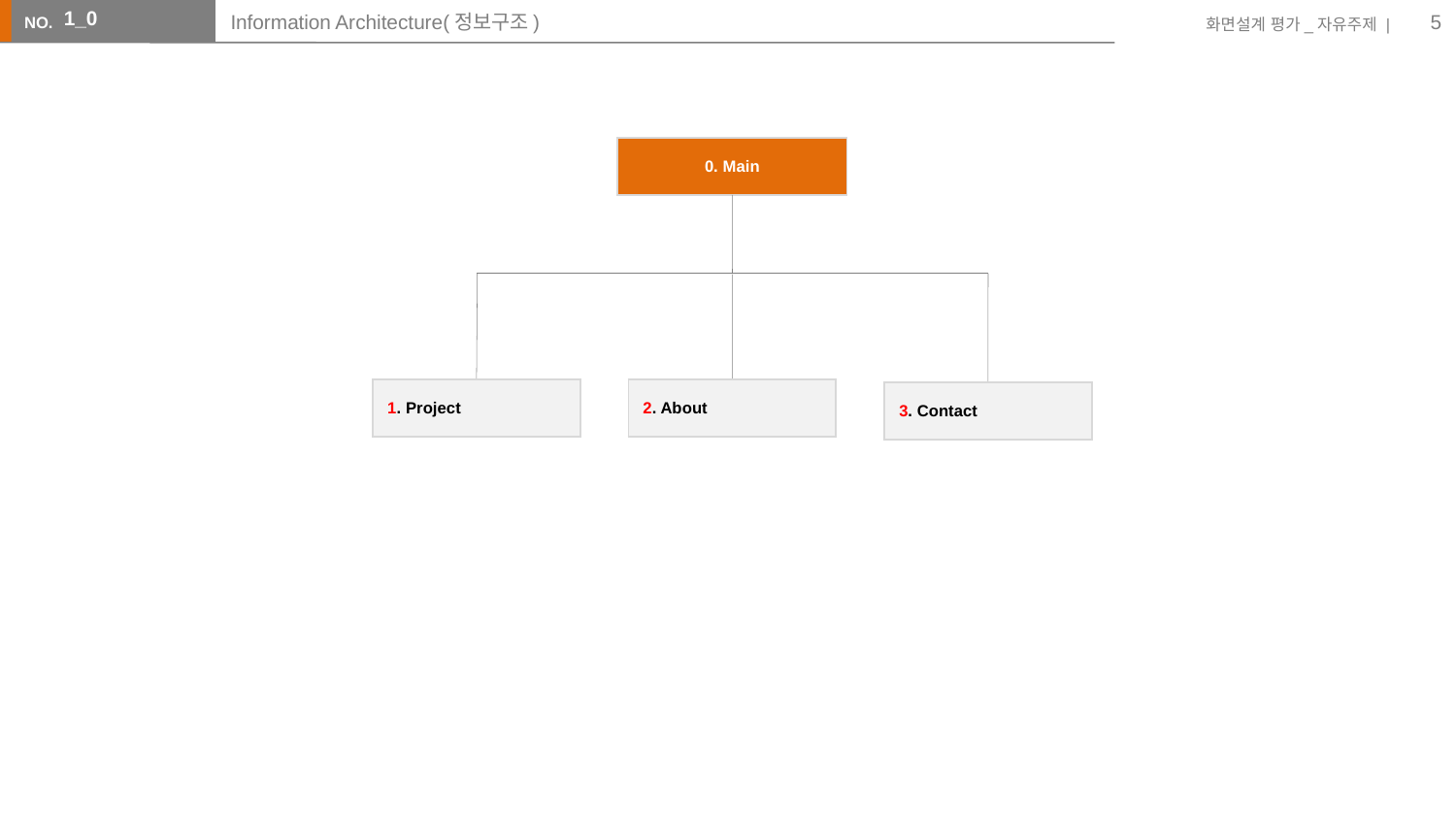

5
1_0
# Information Architecture(정보구조)
| 0. Main |
| --- |
| 2. About |
| --- |
| 1. Project |
| --- |
| 3. Contact |
| --- |